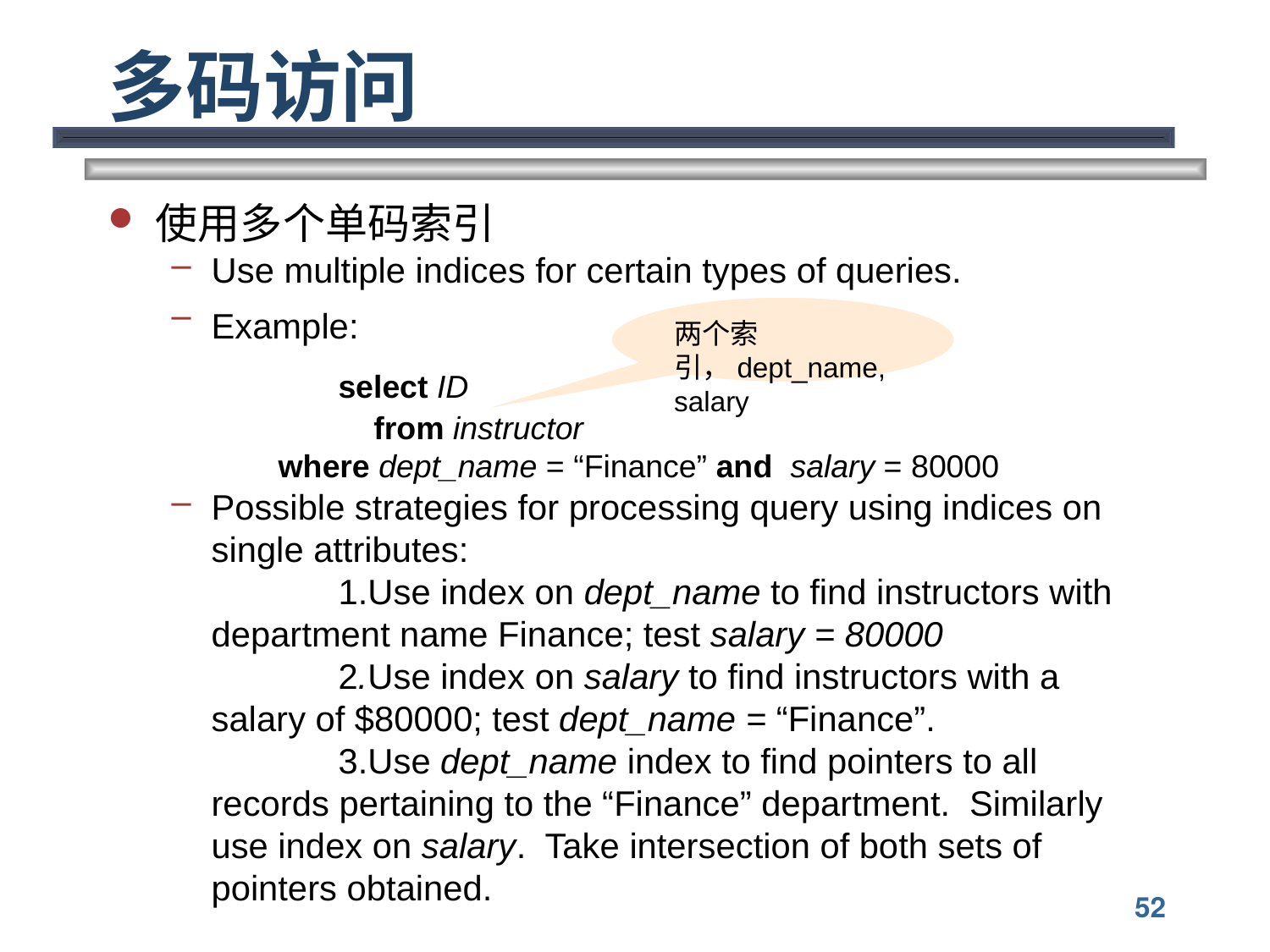

# 多码访问
使用多个单码索引
Use multiple indices for certain types of queries.
Example:
		select ID
		    from instructor
            where dept_name = “Finance” and  salary = 80000
Possible strategies for processing query using indices on single attributes:
		1.Use index on dept_name to find instructors with department name Finance; test salary = 80000
		2.Use index on salary to find instructors with a salary of $80000; test dept_name = “Finance”.
		3.Use dept_name index to find pointers to all records pertaining to the “Finance” department.  Similarly use index on salary.  Take intersection of both sets of pointers obtained.

两个索引，dept_name,salary
52